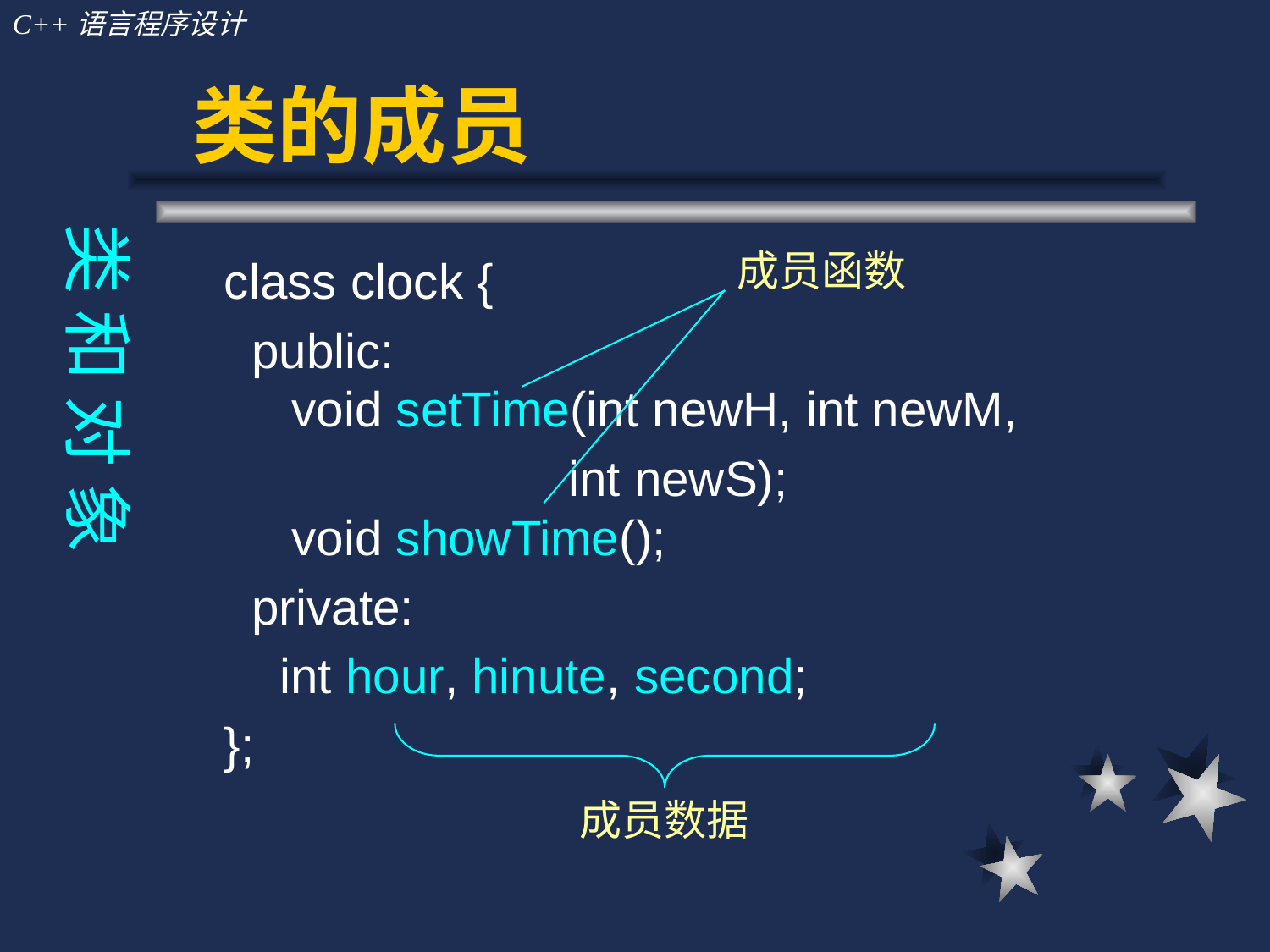

# 类的成员
类 和 对 象
成员函数
class clock {
  public:
  void setTime(int newH, int newM,
                         int newS);
  void showTime();
  private:
    int hour, hinute, second;
};

成员数据
3